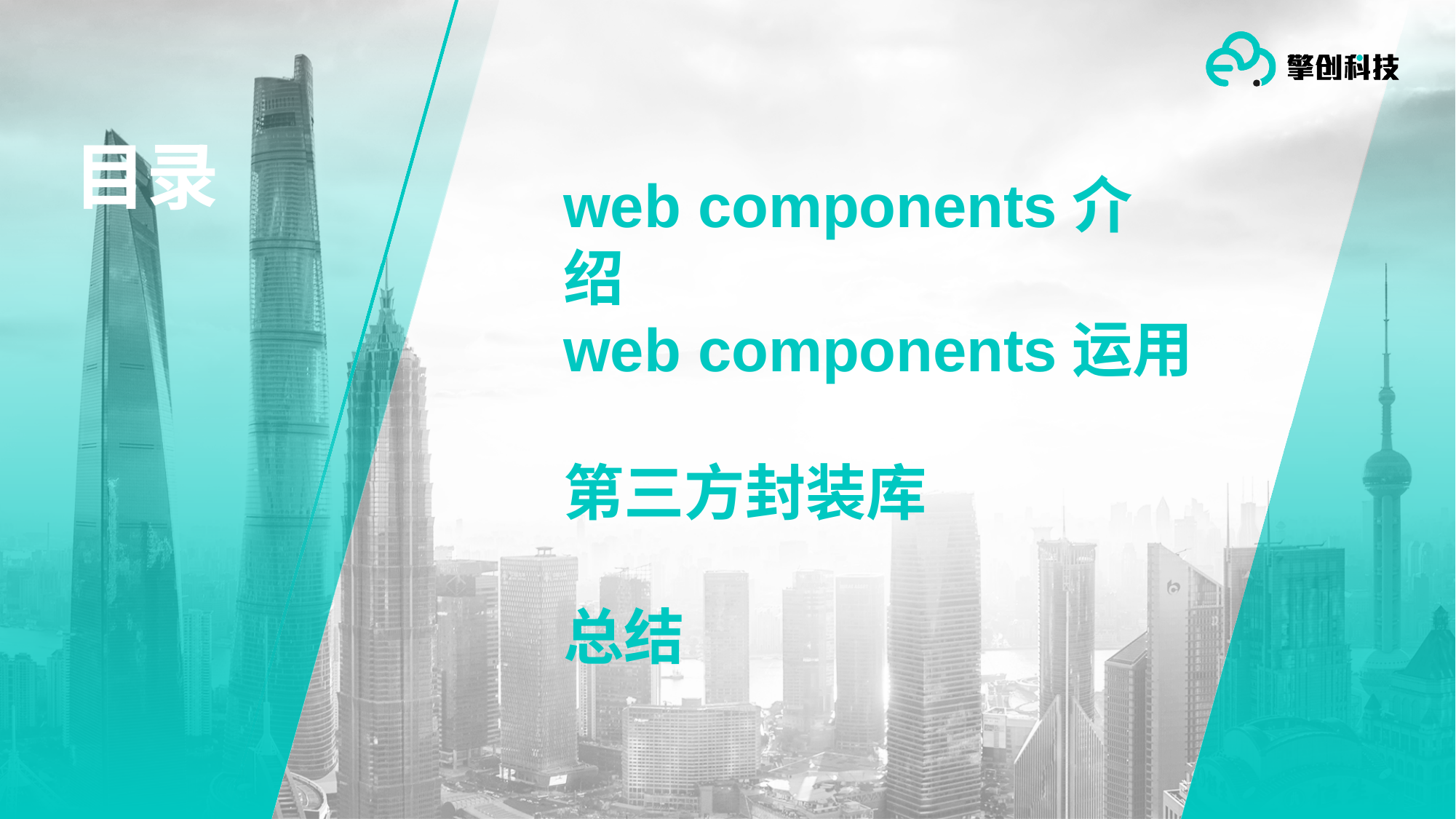

# 目录
web components介绍

web components运用
第三方封装库
总结